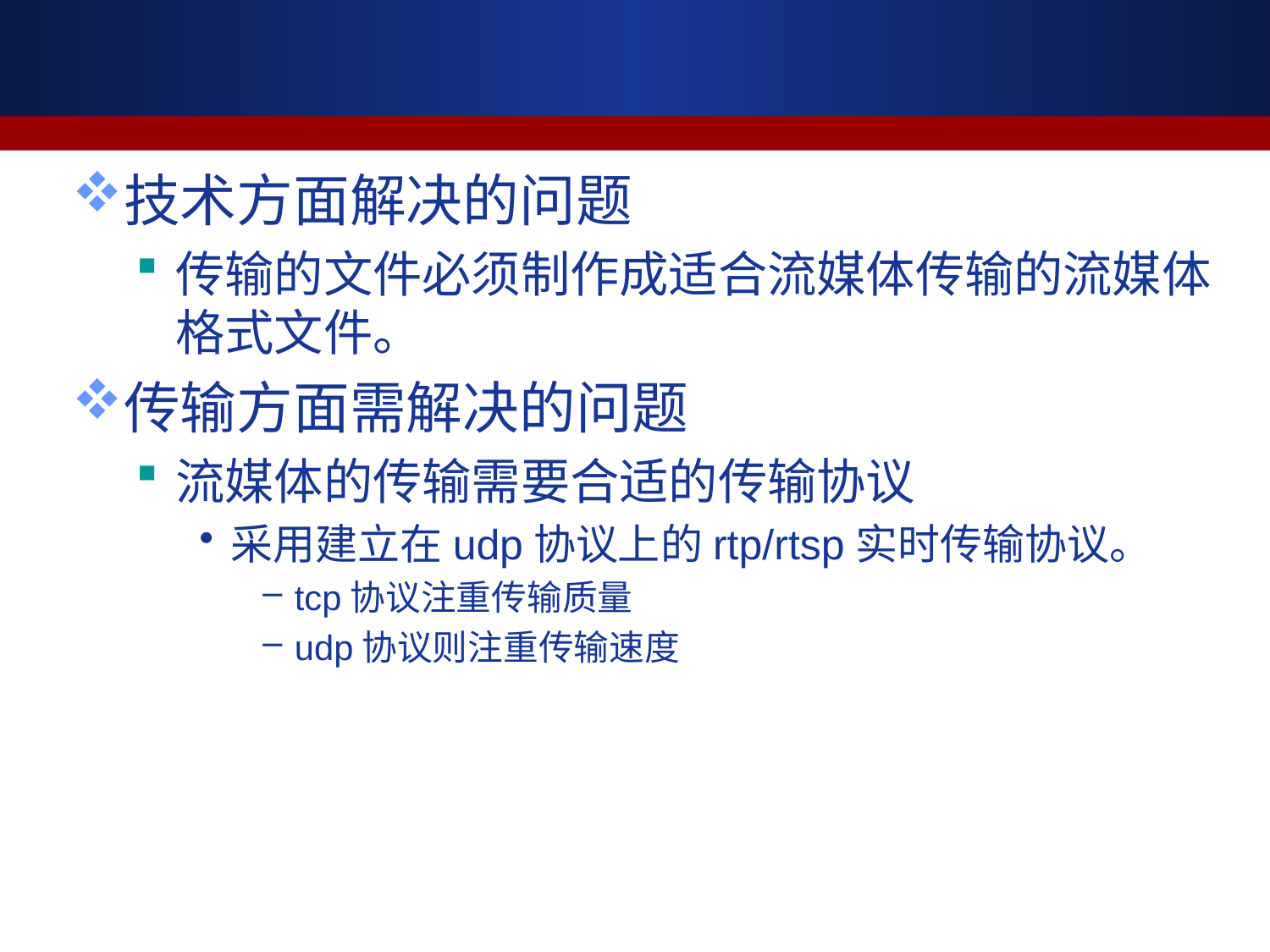

#
技术方面解决的问题
传输的文件必须制作成适合流媒体传输的流媒体格式文件。
传输方面需解决的问题
流媒体的传输需要合适的传输协议
采用建立在udp协议上的rtp/rtsp实时传输协议。
tcp协议注重传输质量
udp协议则注重传输速度